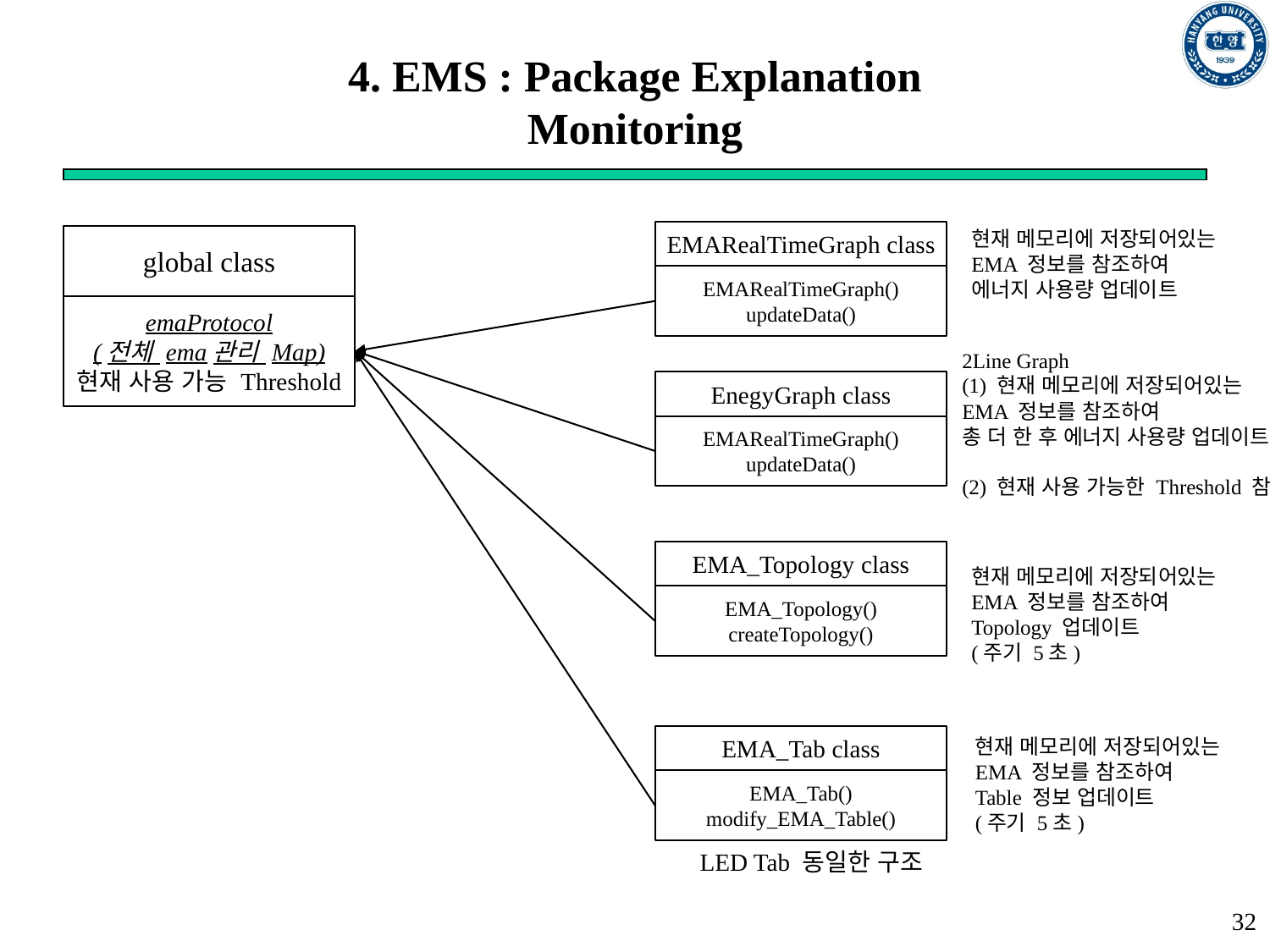

# 4. EMS : Package Explanation Monitoring
현재 메모리에 저장되어있는
EMA 정보를 참조하여
에너지 사용량 업데이트
EMARealTimeGraph class
global class
EMARealTimeGraph()
updateData()
emaProtocol
(전체 ema관리 Map)
현재 사용 가능 Threshold
2Line Graph
(1) 현재 메모리에 저장되어있는
EMA 정보를 참조하여
총 더 한 후 에너지 사용량 업데이트

(2) 현재 사용 가능한 Threshold 참조
EnegyGraph class
EMARealTimeGraph()
updateData()
EMA_Topology class
현재 메모리에 저장되어있는
EMA 정보를 참조하여
Topology 업데이트
(주기 5초)
EMA_Topology()
createTopology()
EMA_Tab class
현재 메모리에 저장되어있는
EMA 정보를 참조하여
Table 정보 업데이트
(주기 5초)
EMA_Tab()
modify_EMA_Table()
LED Tab 동일한 구조
32